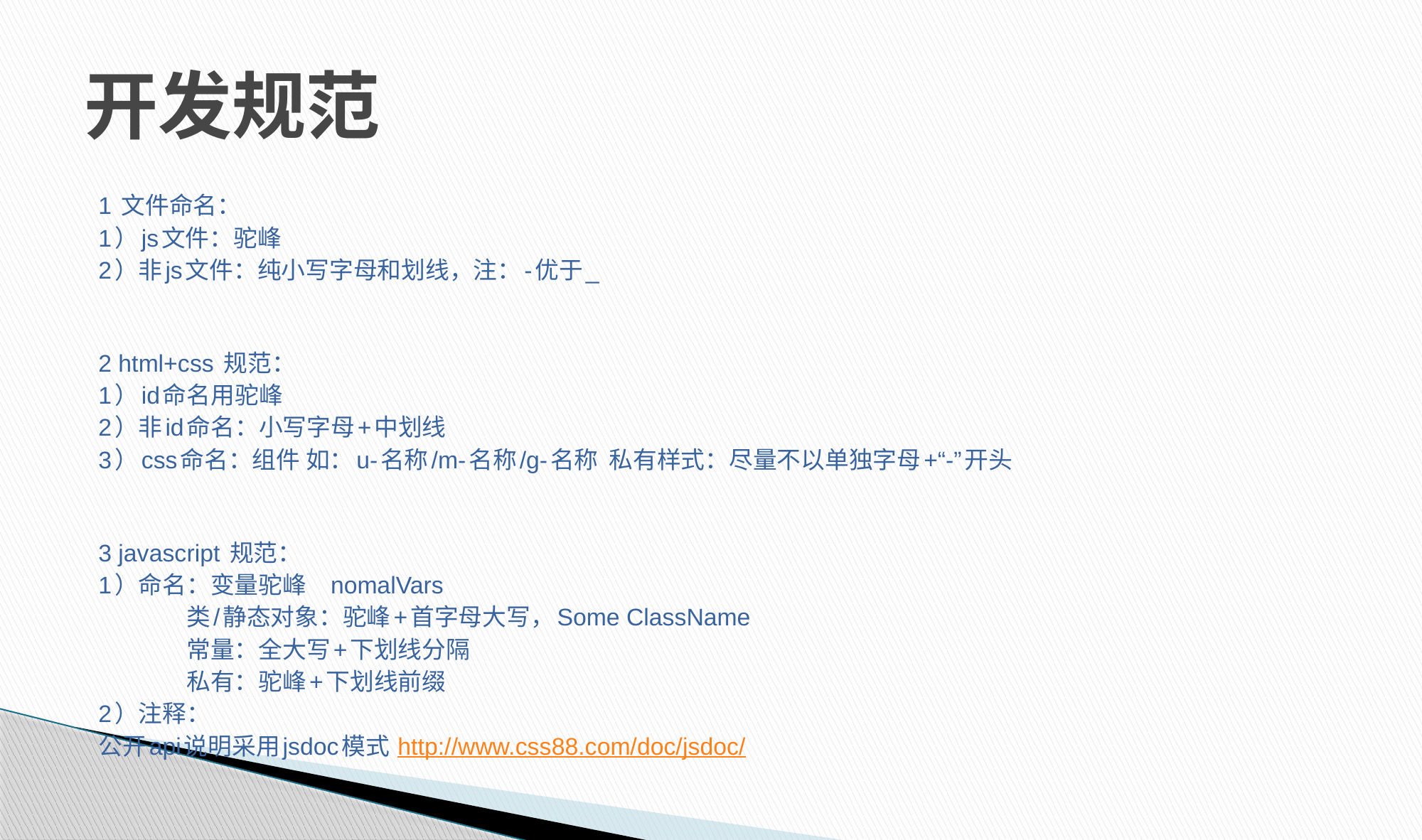

# 开发规范
1 文件命名：
1）js文件：驼峰
2）非js文件：纯小写字母和划线，注：-优于_

2 html+css 规范：
1）id命名用驼峰
2）非id命名：小写字母+中划线
3）css命名：组件 如：u-名称/m-名称/g-名称  私有样式：尽量不以单独字母+“-”开头

3 javascript 规范：
1）命名：变量驼峰    nomalVars
                类/静态对象：驼峰+首字母大写，Some ClassName
                常量：全大写+下划线分隔
                私有：驼峰+下划线前缀
2）注释：
公开api说明采用jsdoc模式 http://www.css88.com/doc/jsdoc/